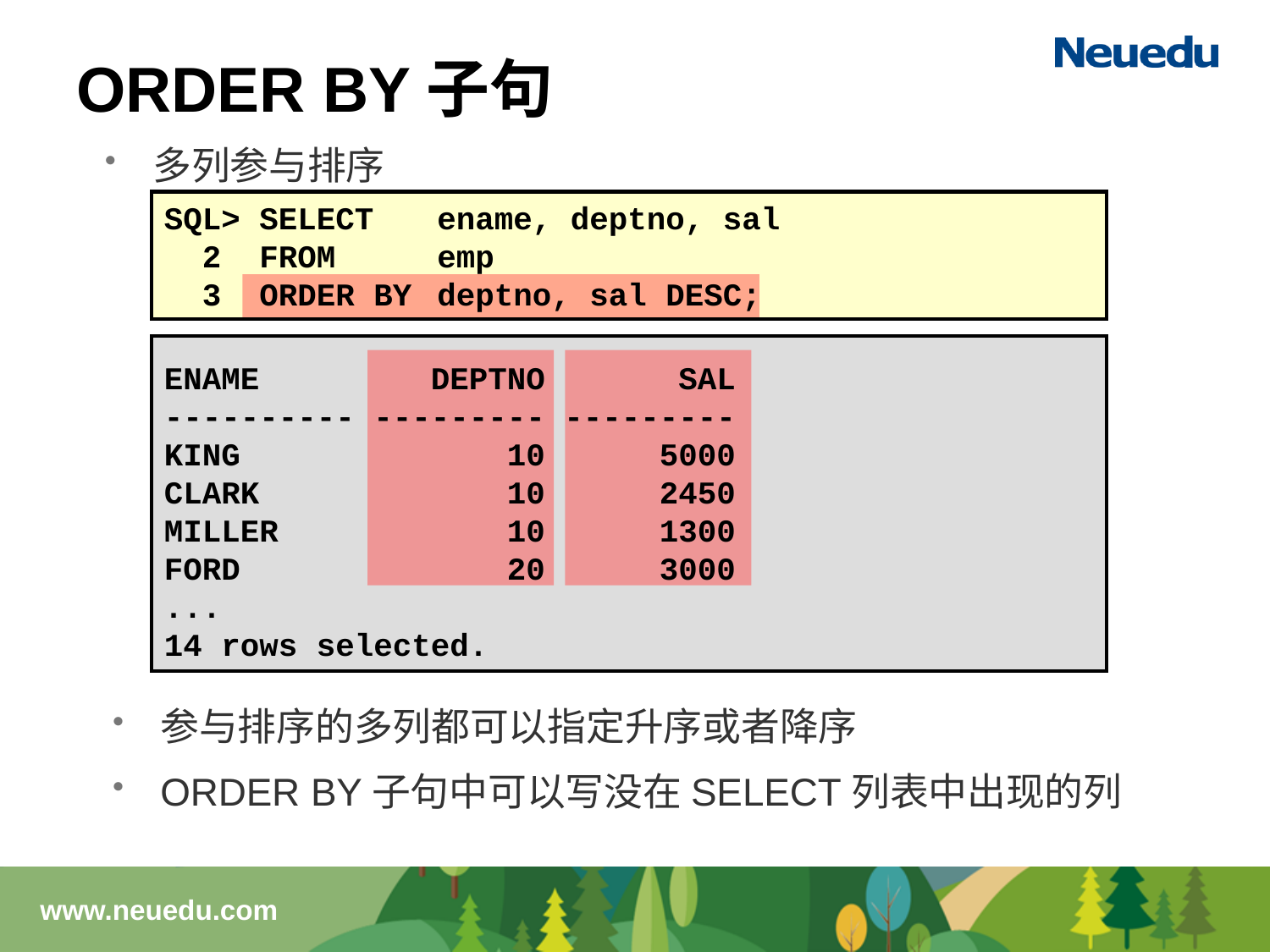

# ORDER BY子句
多列参与排序
SQL> SELECT	 ename, deptno, sal
  2  FROM 	 emp
  3  ORDER BY	 deptno, sal DESC;

ENAME         DEPTNO       SAL
---------- --------- ---------
KING              10      5000
CLARK             10      2450
MILLER            10      1300
FORD              20      3000
...
14 rows selected.

参与排序的多列都可以指定升序或者降序
ORDER BY子句中可以写没在SELECT列表中出现的列